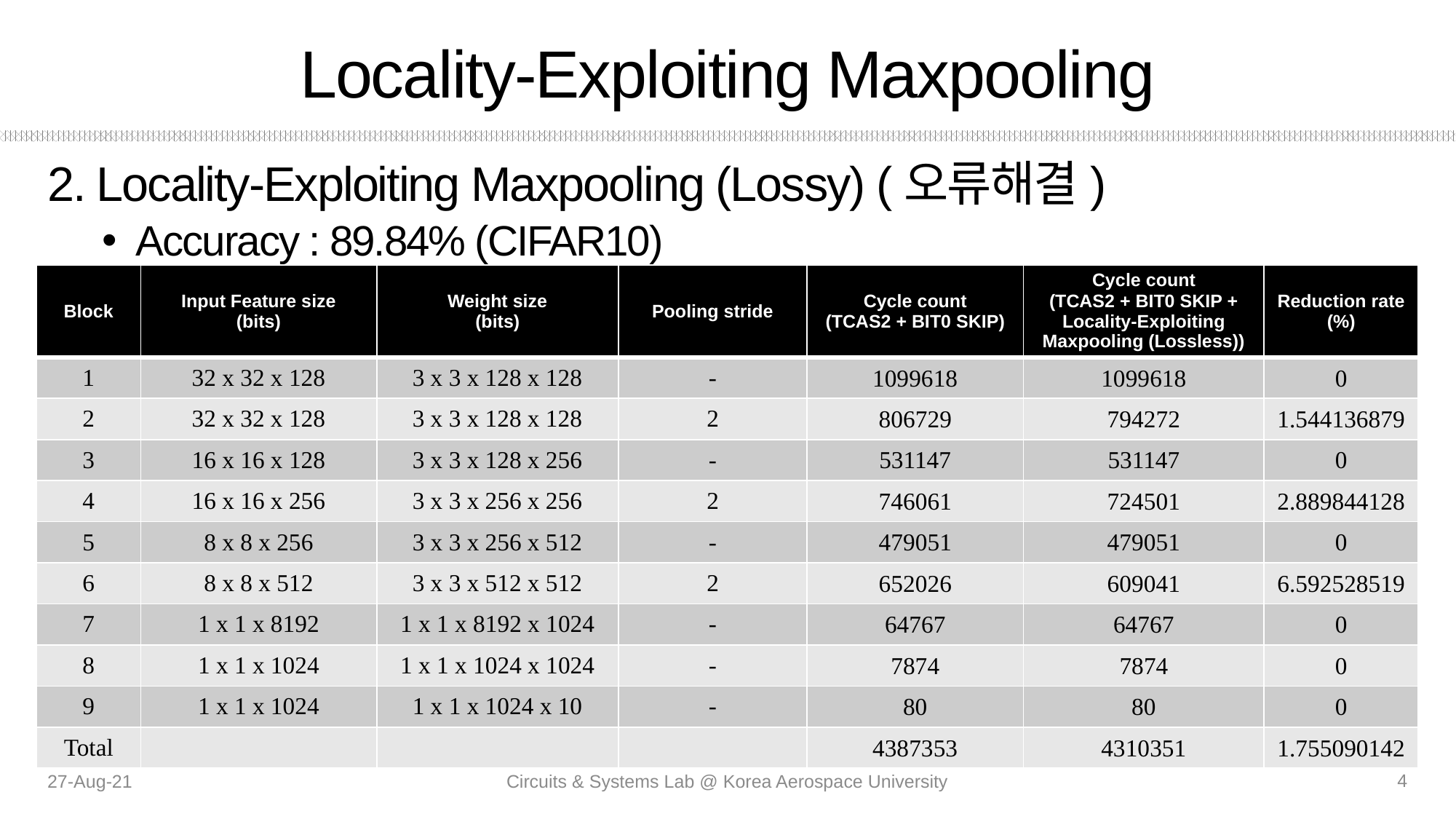

# Locality-Exploiting Maxpooling
2. Locality-Exploiting Maxpooling (Lossy) (오류해결)
Accuracy : 89.84% (CIFAR10)
| Block | Input Feature size (bits) | Weight size (bits) | Pooling stride | Cycle count (TCAS2 + BIT0 SKIP) | Cycle count (TCAS2 + BIT0 SKIP + Locality-Exploiting Maxpooling (Lossless)) | Reduction rate (%) |
| --- | --- | --- | --- | --- | --- | --- |
| 1 | 32 x 32 x 128 | 3 x 3 x 128 x 128 | - | 1099618 | 1099618 | 0 |
| 2 | 32 x 32 x 128 | 3 x 3 x 128 x 128 | 2 | 806729 | 794272 | 1.544136879 |
| 3 | 16 x 16 x 128 | 3 x 3 x 128 x 256 | - | 531147 | 531147 | 0 |
| 4 | 16 x 16 x 256 | 3 x 3 x 256 x 256 | 2 | 746061 | 724501 | 2.889844128 |
| 5 | 8 x 8 x 256 | 3 x 3 x 256 x 512 | - | 479051 | 479051 | 0 |
| 6 | 8 x 8 x 512 | 3 x 3 x 512 x 512 | 2 | 652026 | 609041 | 6.592528519 |
| 7 | 1 x 1 x 8192 | 1 x 1 x 8192 x 1024 | - | 64767 | 64767 | 0 |
| 8 | 1 x 1 x 1024 | 1 x 1 x 1024 x 1024 | - | 7874 | 7874 | 0 |
| 9 | 1 x 1 x 1024 | 1 x 1 x 1024 x 10 | - | 80 | 80 | 0 |
| Total |  |  |  | 4387353 | 4310351 | 1.755090142 |
4
27-Aug-21
Circuits & Systems Lab @ Korea Aerospace University